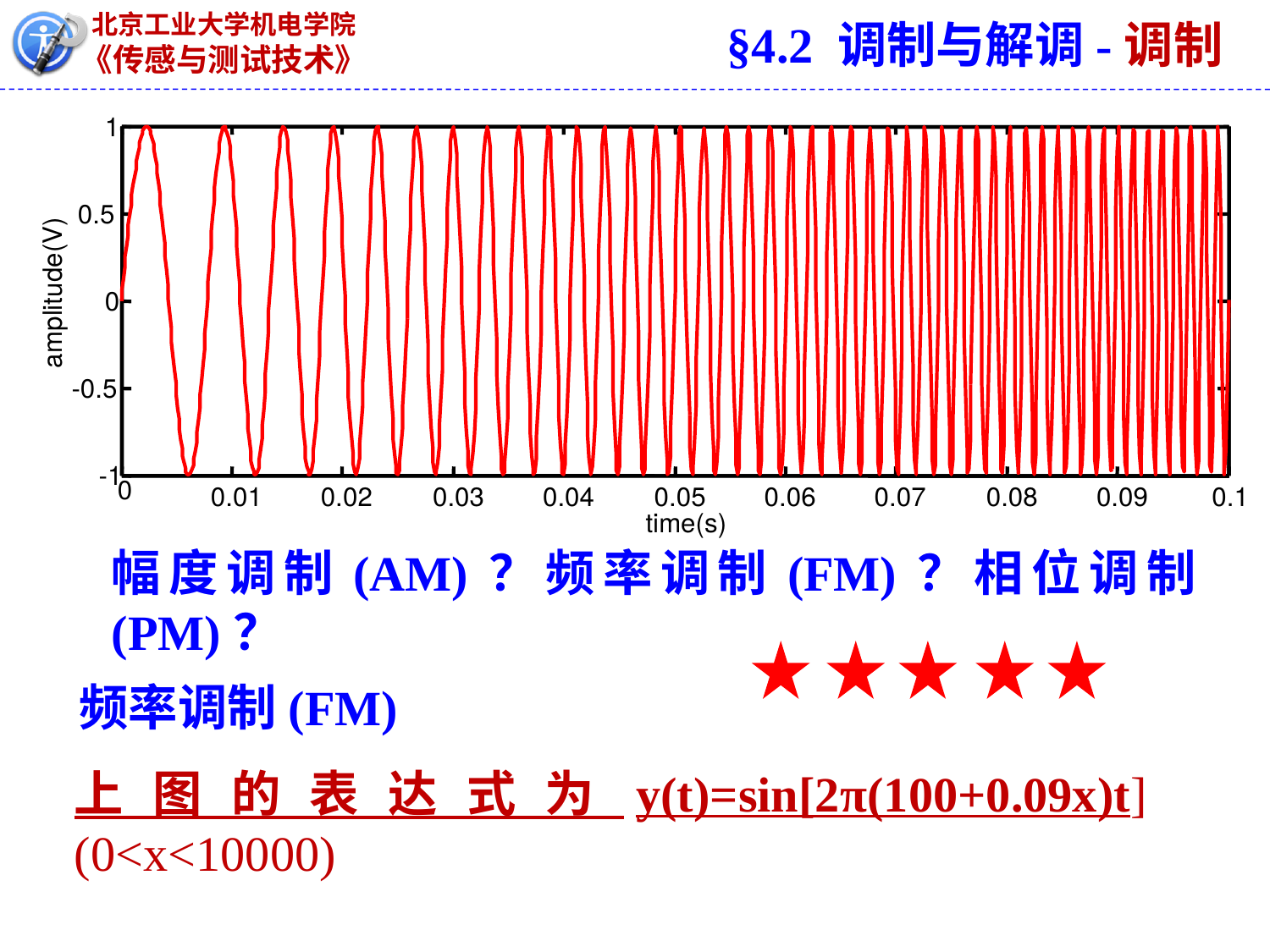

§4.2 调制与解调-调制
1

0.5

amplitude(V)
0

-0.5

-1

0
0.01
0.02
0.03
0.04
0.05
0.06
0.07
0.08
0.09
0.1
time(s)
幅度调制(AM)？频率调制(FM)？相位调制(PM)？

频率调制(FM)
上图的表达式为y(t)=sin[2π(100+0.09x)t]   (0<x<10000)